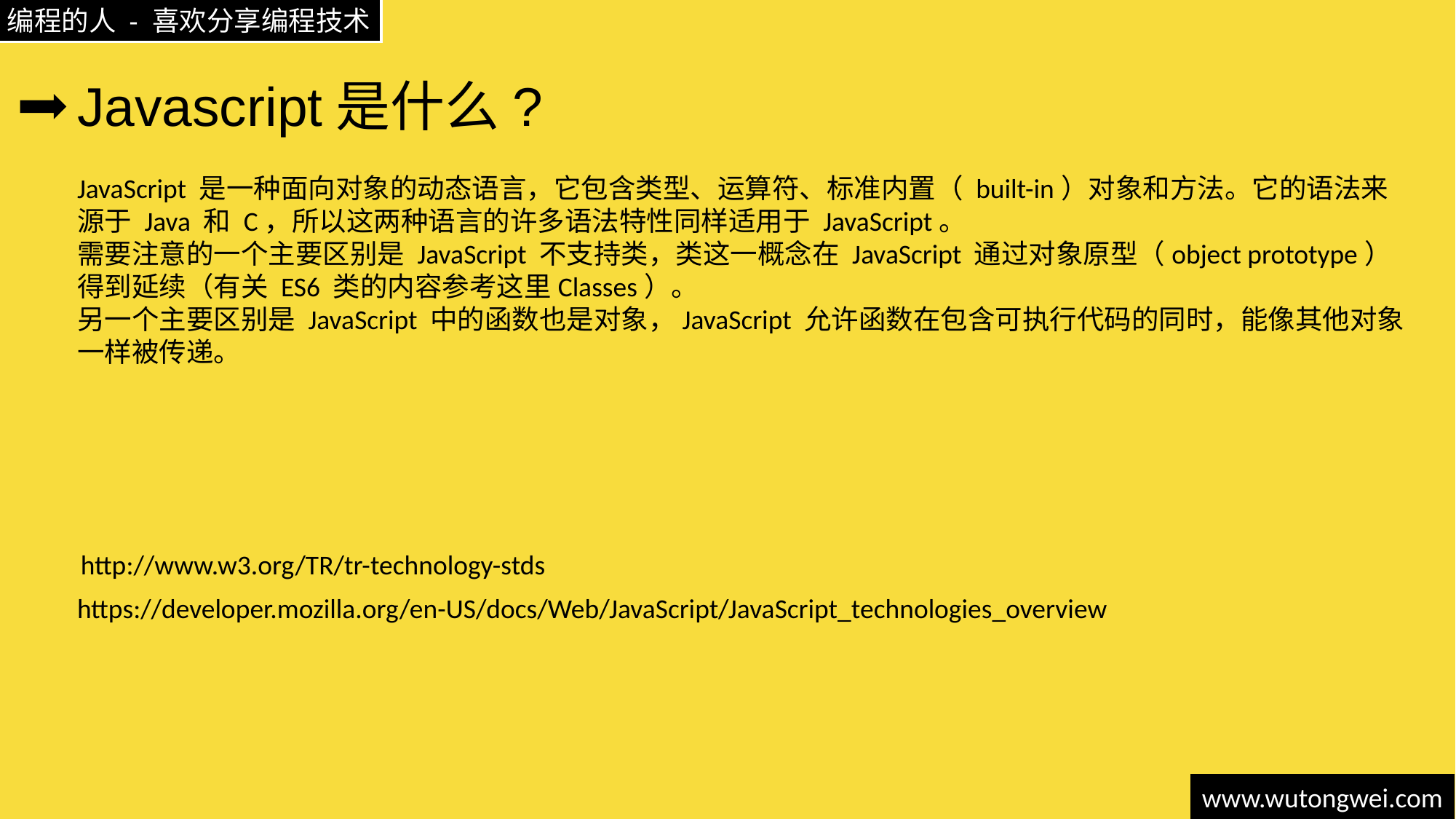

# Javascript是什么?
JavaScript 是一种面向对象的动态语言，它包含类型、运算符、标准内置（ built-in）对象和方法。它的语法来源于 Java 和 C，所以这两种语言的许多语法特性同样适用于 JavaScript。
需要注意的一个主要区别是 JavaScript 不支持类，类这一概念在 JavaScript 通过对象原型（object prototype）得到延续（有关 ES6 类的内容参考这里Classes）。
另一个主要区别是 JavaScript 中的函数也是对象，JavaScript 允许函数在包含可执行代码的同时，能像其他对象一样被传递。
http://www.w3.org/TR/tr-technology-stds
https://developer.mozilla.org/en-US/docs/Web/JavaScript/JavaScript_technologies_overview